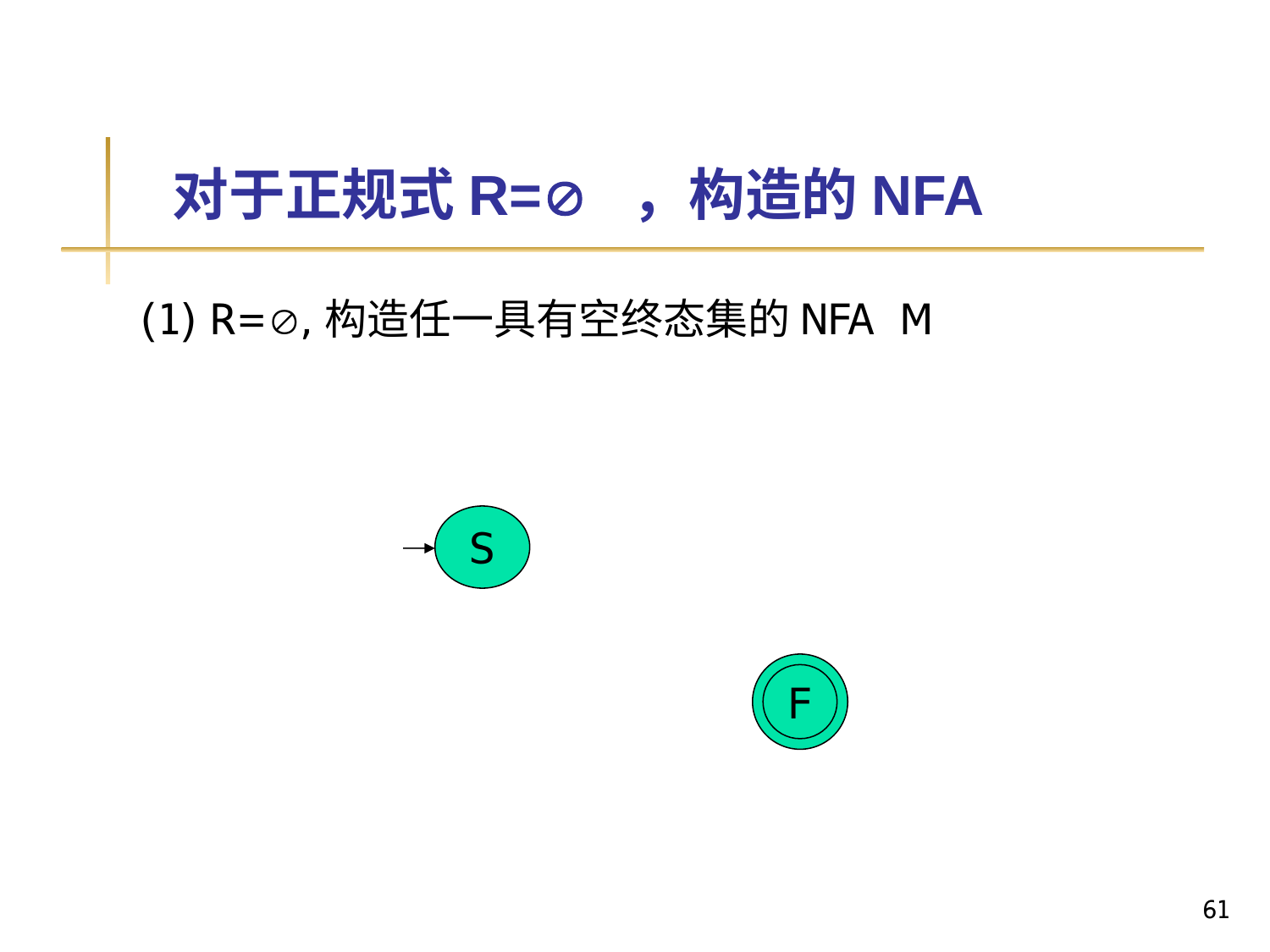

# 对于正规式R=∅  ，构造的NFA

 (1) R=∅,构造任一具有空终态集的NFA  M
S

F
61